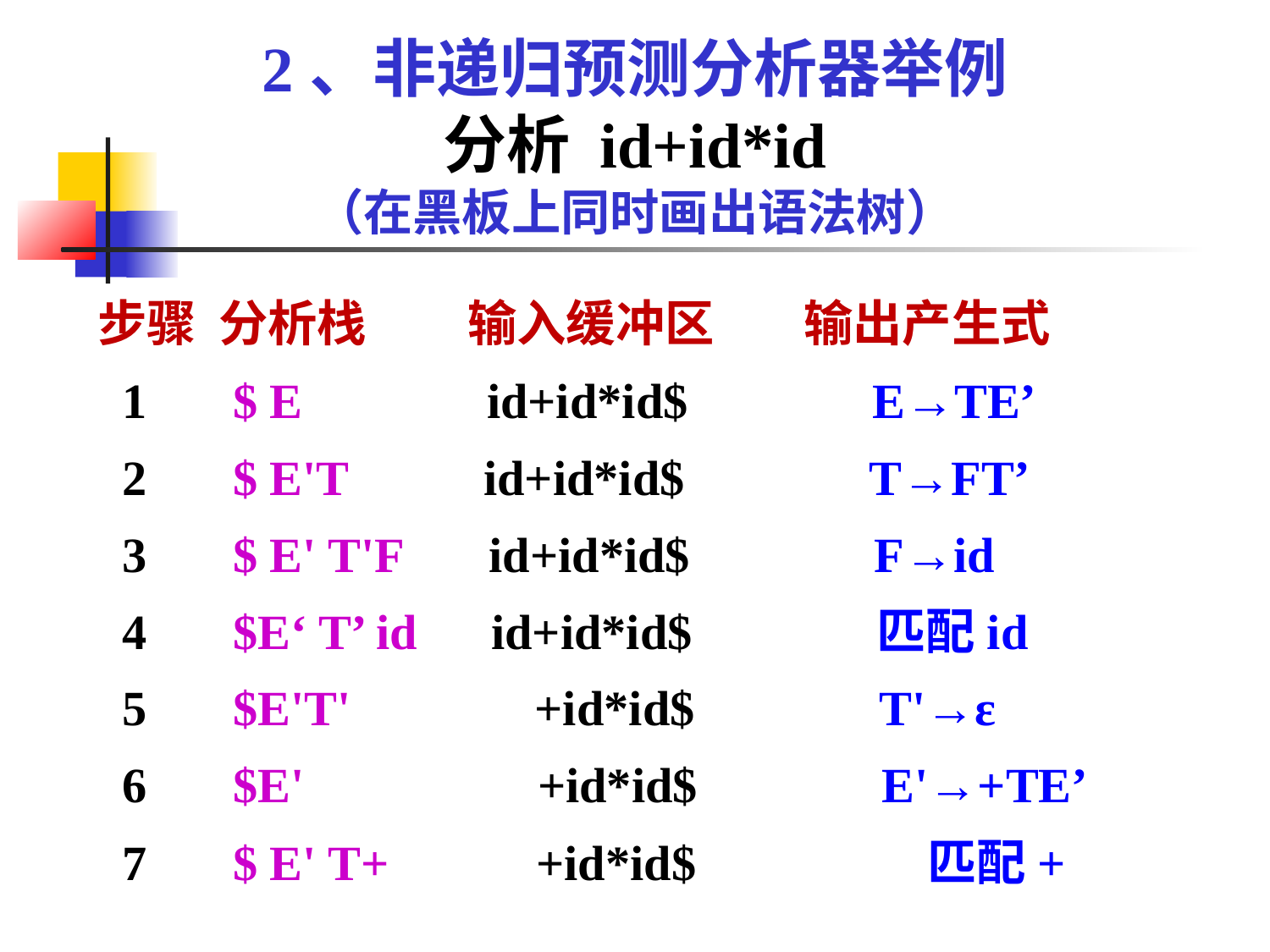

2、非递归预测分析器举例
分析 id+id*id
（在黑板上同时画出语法树）
步骤  分析栈         输入缓冲区        输出产生式
  1       $ E               id+id*id$               E→TE’
  2       $ E'T           id+id*id$               T→FT’
  3       $ E' T'F       id+id*id$               F→id
  4       $E‘ T’ id      id+id*id$              匹配id
  5       $E'T'               +id*id$               T'→ε
  6       $E'                   +id*id$               E'→+TE’
  7       $ E' T+            +id*id$	           匹配+